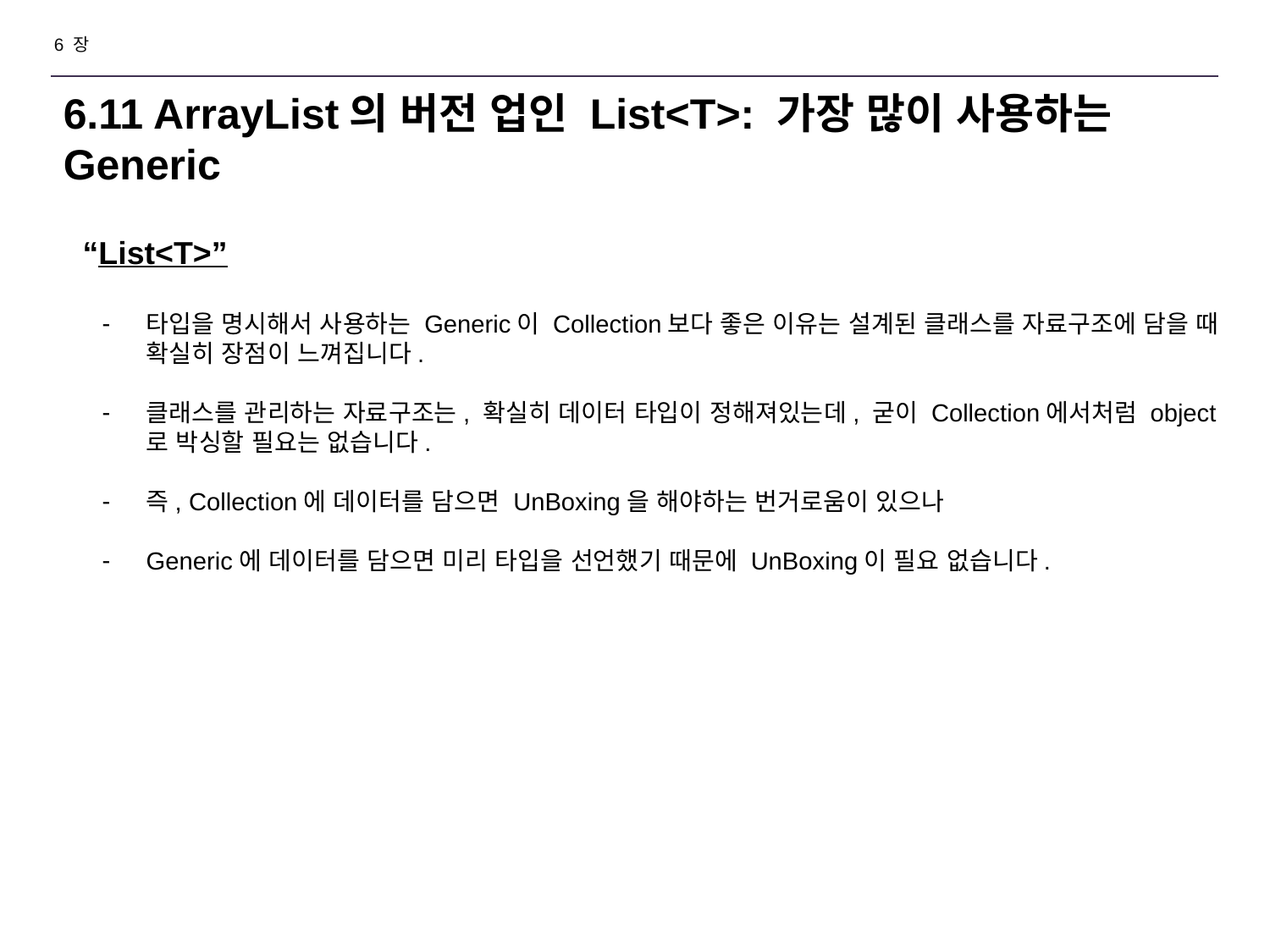

6 장
# 6.11 ArrayList의 버전 업인 List<T>: 가장 많이 사용하는 Generic
“List<T>”

타입을 명시해서 사용하는 Generic이 Collection보다 좋은 이유는 설계된 클래스를 자료구조에 담을 때 확실히 장점이 느껴집니다.

클래스를 관리하는 자료구조는, 확실히 데이터 타입이 정해져있는데, 굳이 Collection에서처럼 object로 박싱할 필요는 없습니다.

즉, Collection에 데이터를 담으면 UnBoxing을 해야하는 번거로움이 있으나

Generic에 데이터를 담으면 미리 타입을 선언했기 때문에 UnBoxing이 필요 없습니다.